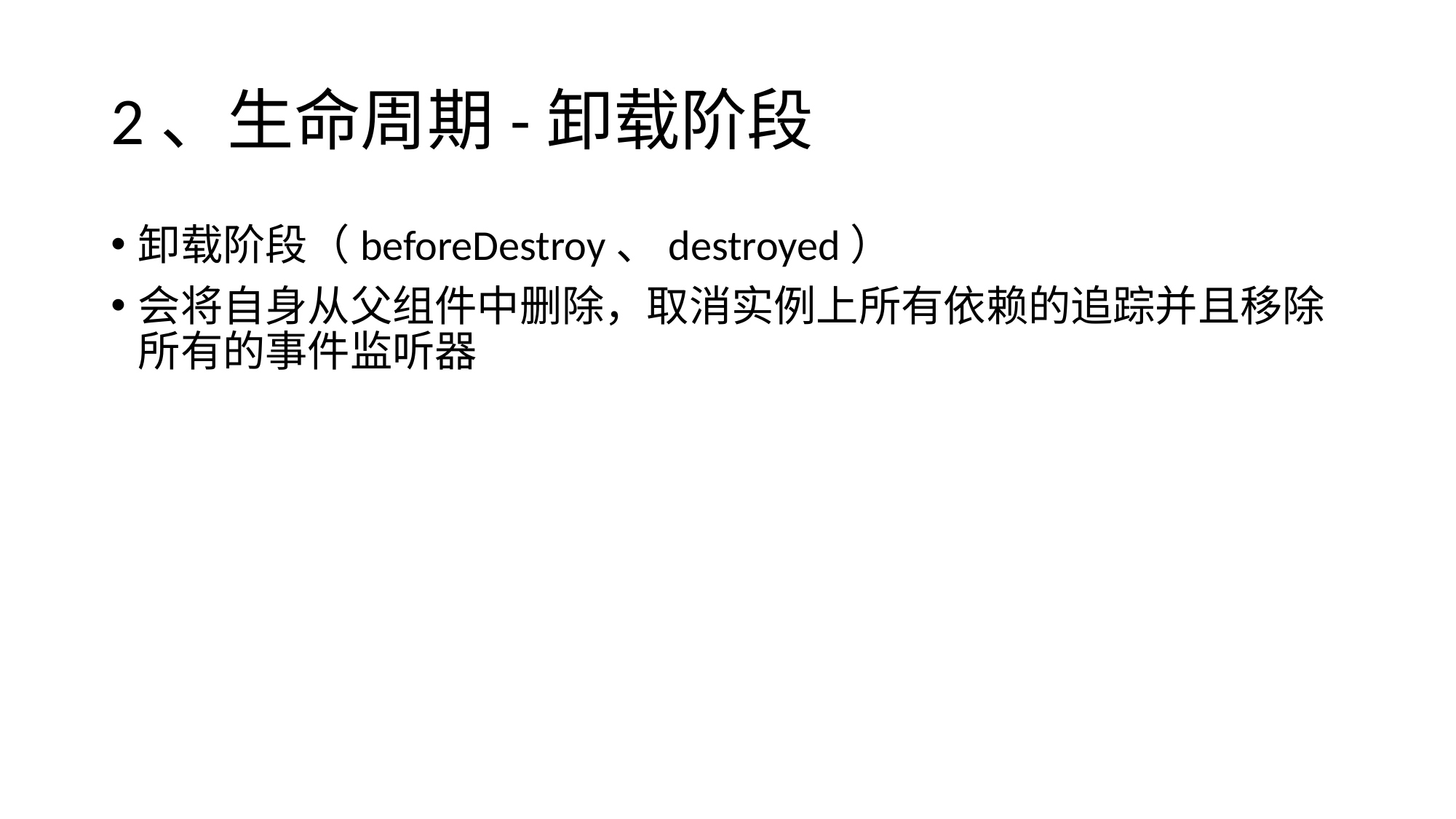

# 2、生命周期-卸载阶段
卸载阶段（beforeDestroy、destroyed）
会将自身从父组件中删除，取消实例上所有依赖的追踪并且移除所有的事件监听器